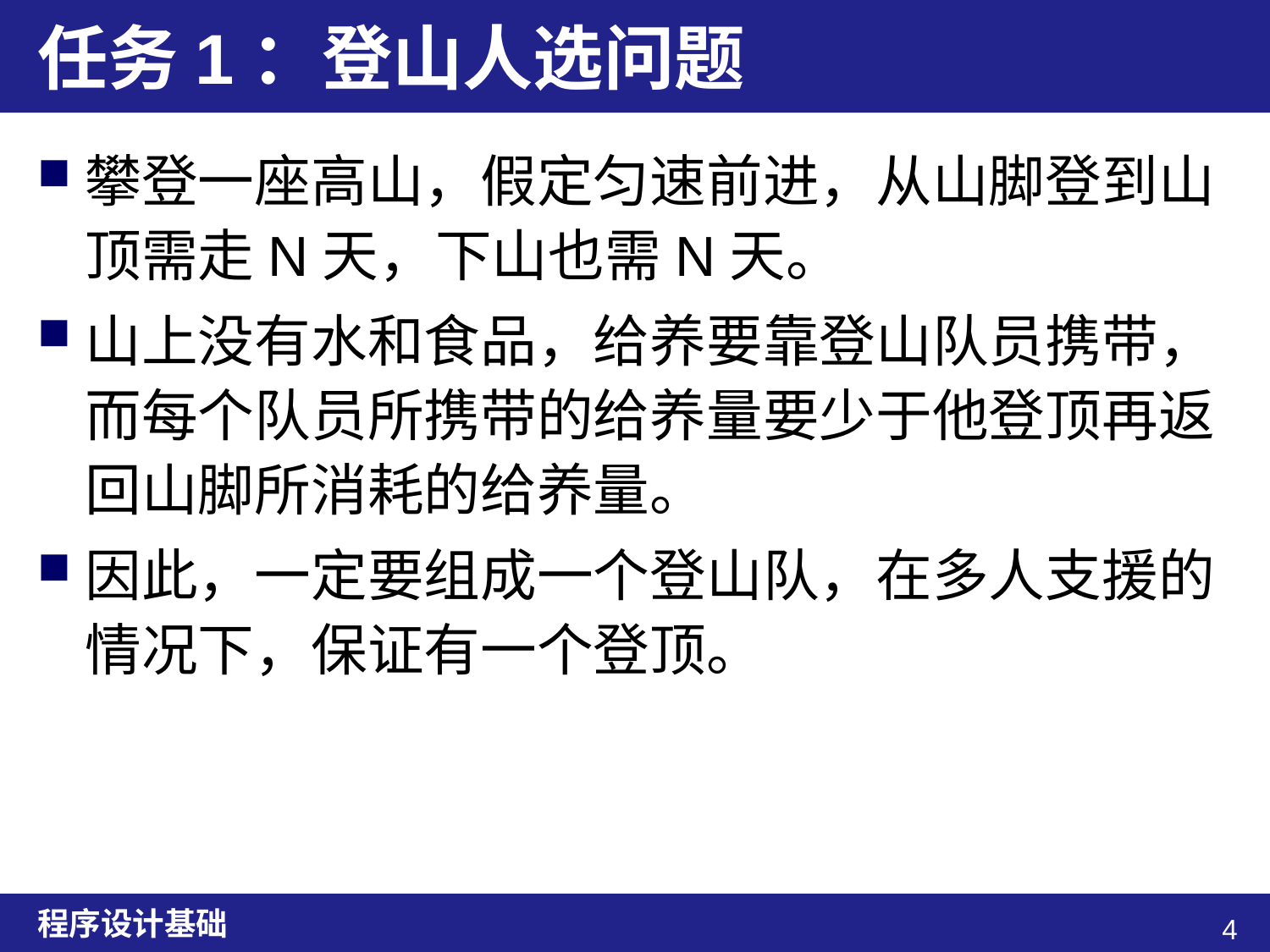

# 任务1：登山人选问题
攀登一座高山，假定匀速前进，从山脚登到山顶需走N天，下山也需N天。
山上没有水和食品，给养要靠登山队员携带，而每个队员所携带的给养量要少于他登顶再返回山脚所消耗的给养量。
因此，一定要组成一个登山队，在多人支援的情况下，保证有一个登顶。